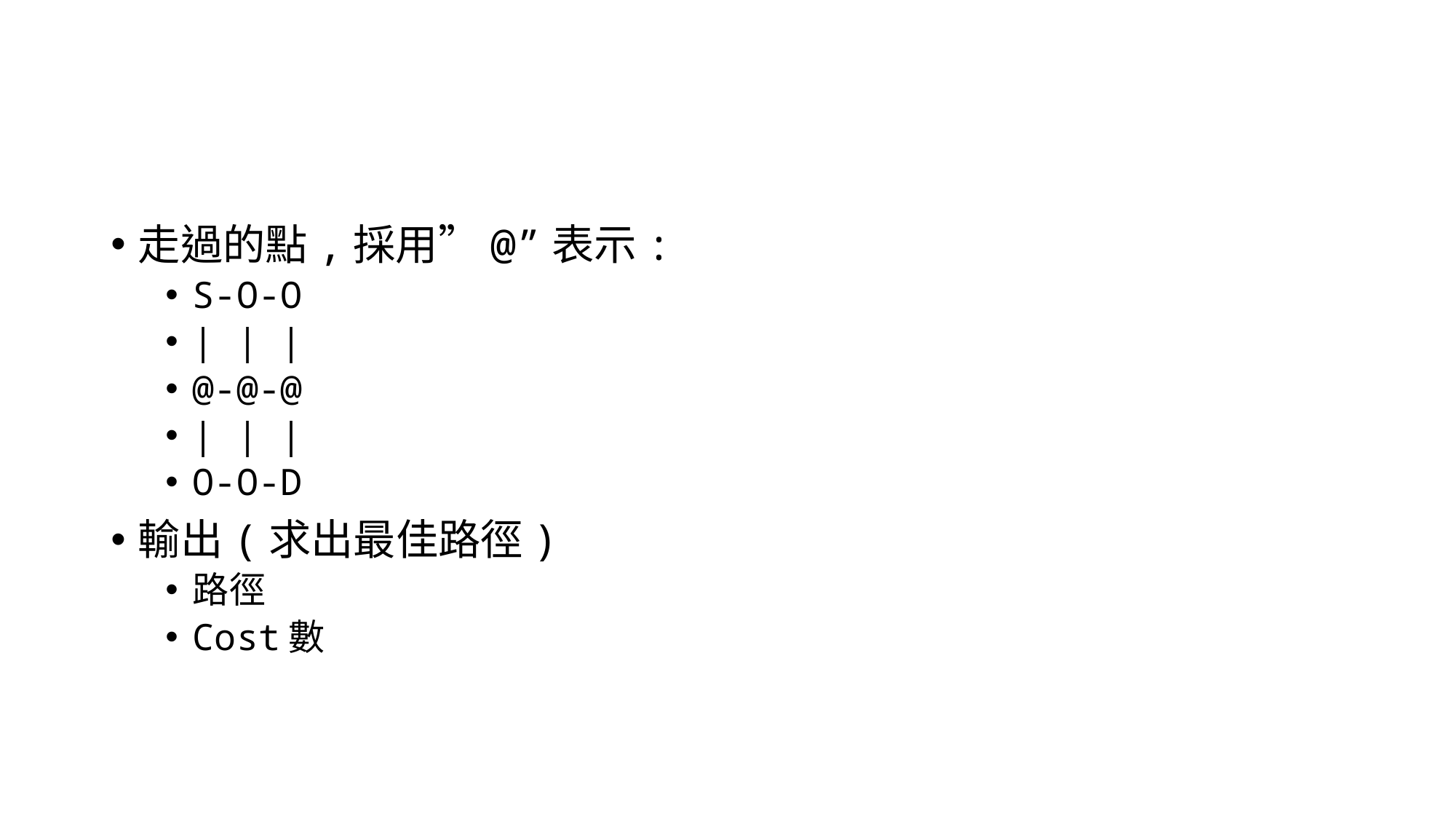

走過的點,採用”@”表示:
S-O-O
| | |
@-@-@
| | |
O-O-D
輸出(求出最佳路徑)
路徑
Cost數